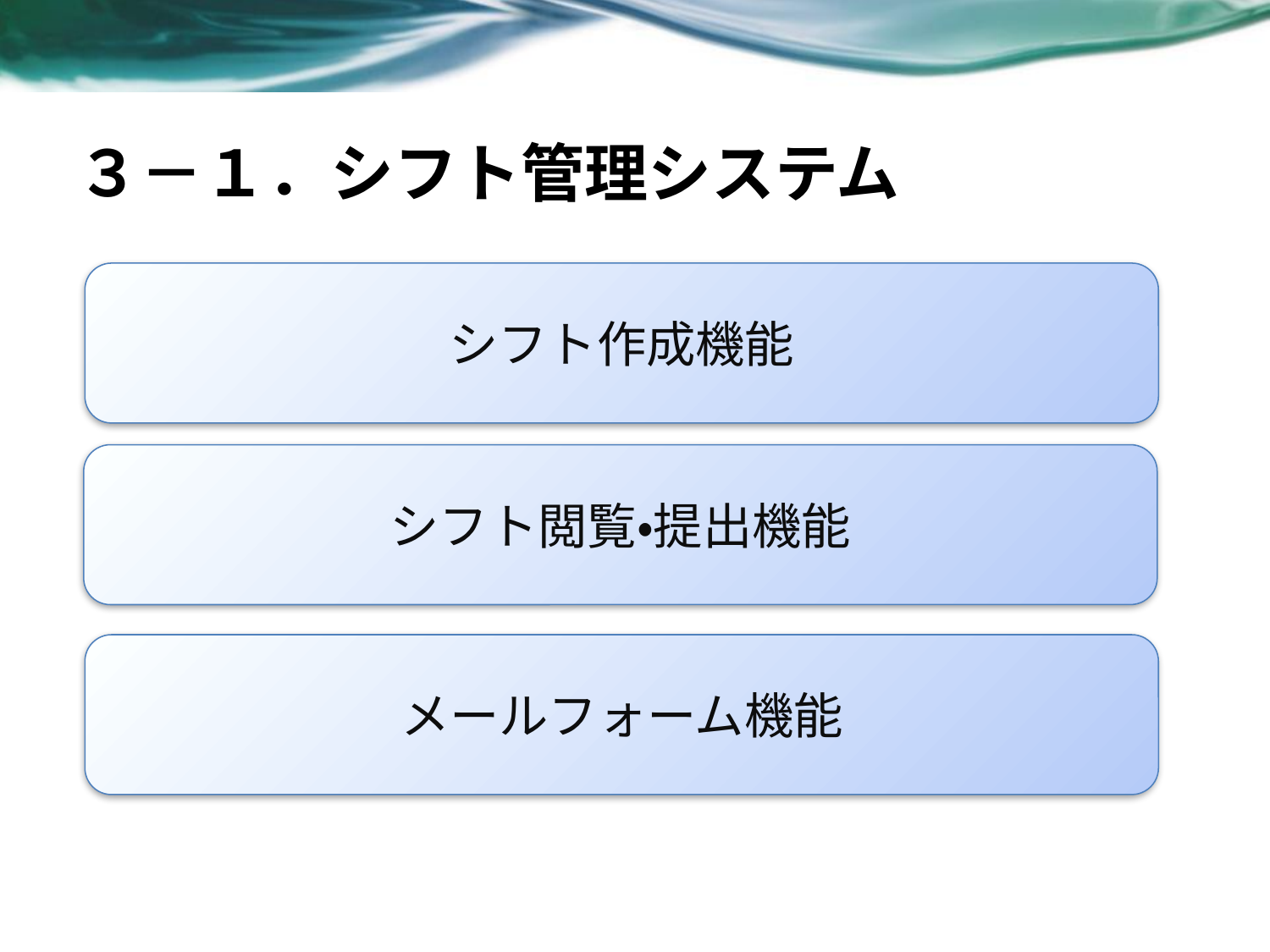

# ３－１．シフト管理システム
シフト作成機能

シフト閲覧・提出機能
メールフォーム機能